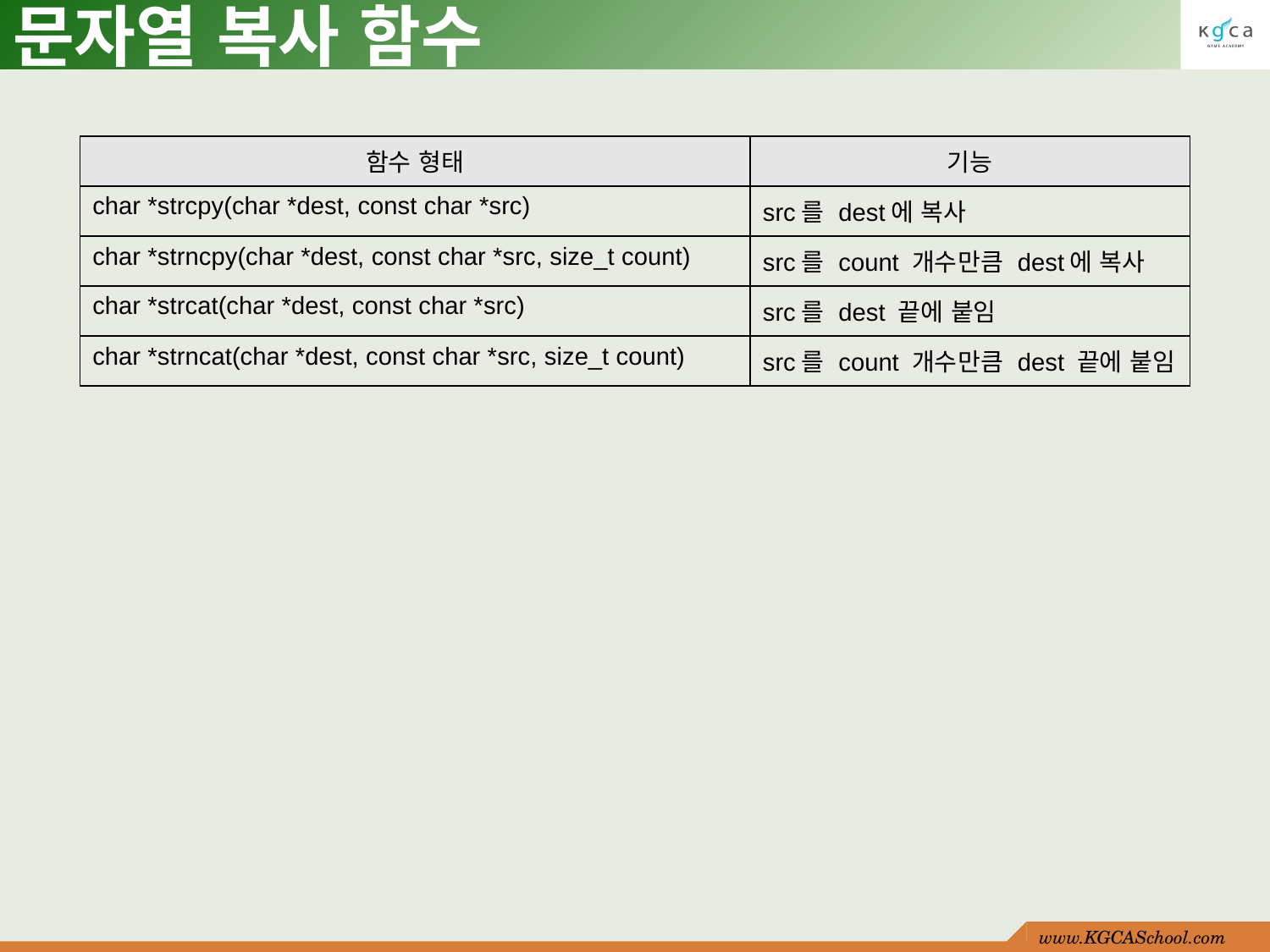

# 문자열 복사 함수
| 함수 형태 | 기능 |
| --- | --- |
| char \*strcpy(char \*dest, const char \*src) | src를 dest에 복사 |
| char \*strncpy(char \*dest, const char \*src, size\_t count) | src를 count 개수만큼 dest에 복사 |
| char \*strcat(char \*dest, const char \*src) | src를 dest 끝에 붙임 |
| char \*strncat(char \*dest, const char \*src, size\_t count) | src를 count 개수만큼 dest 끝에 붙임 |